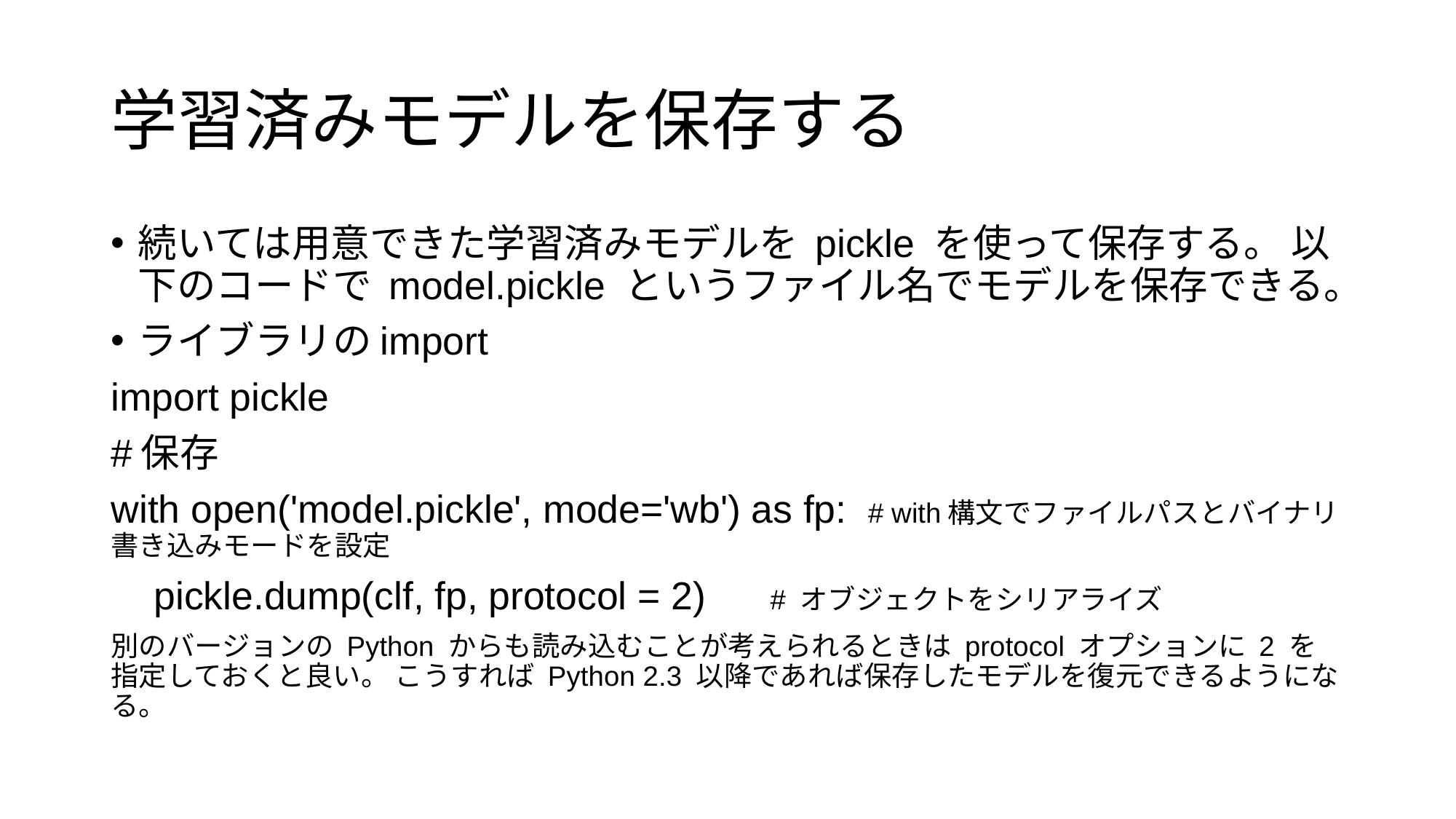

# 学習済みモデルを保存する
続いては用意できた学習済みモデルを pickle を使って保存する。 以下のコードで model.pickle というファイル名でモデルを保存できる。
ライブラリのimport
import pickle
#保存
with open('model.pickle', mode='wb') as fp:  # with構文でファイルパスとバイナリ書き込みモードを設定
    pickle.dump(clf, fp, protocol = 2)      # オブジェクトをシリアライズ
別のバージョンの Python からも読み込むことが考えられるときは protocol オプションに 2 を指定しておくと良い。 こうすれば Python 2.3 以降であれば保存したモデルを復元できるようになる。